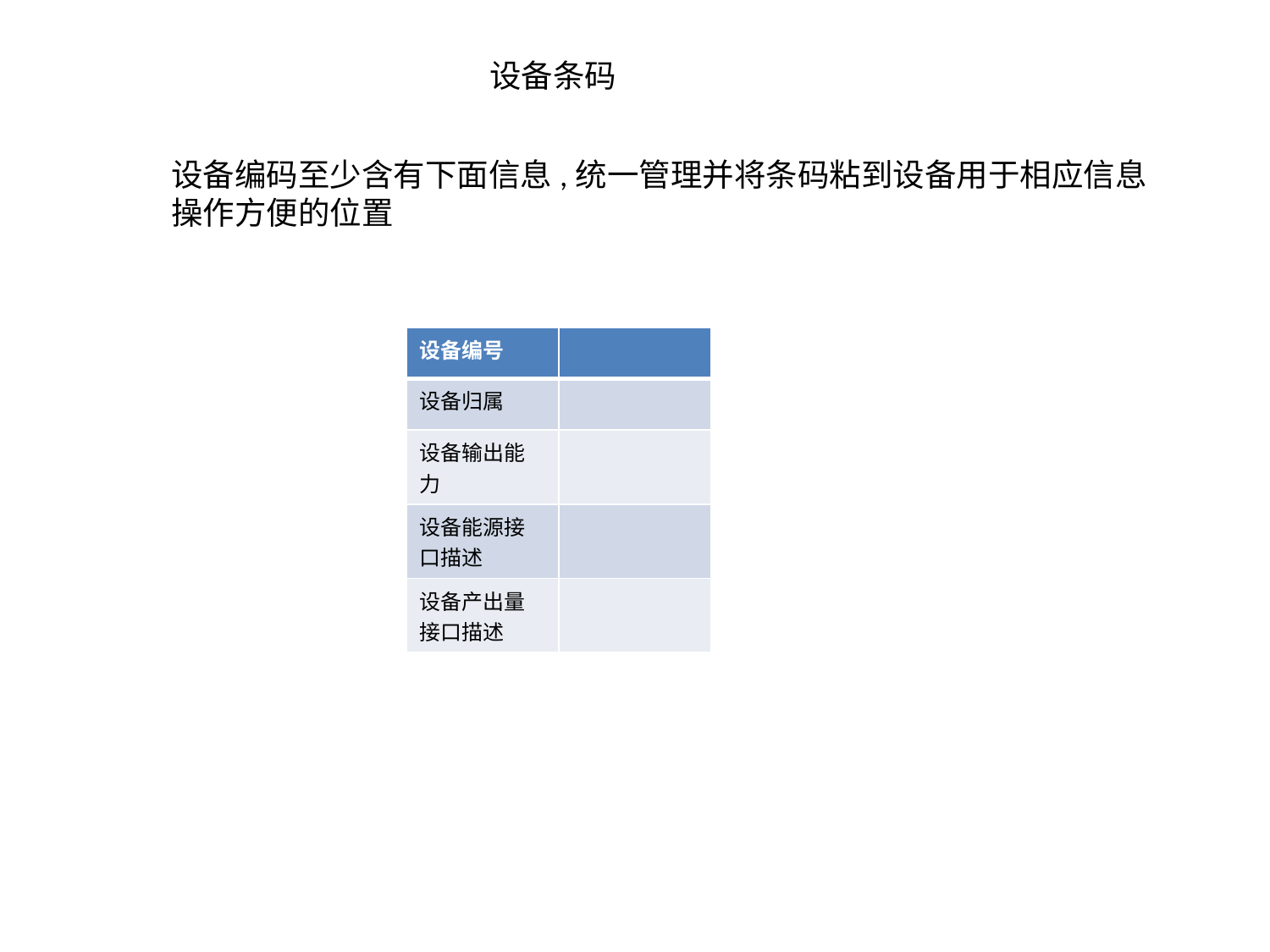

设备条码
设备编码至少含有下面信息,统一管理并将条码粘到设备用于相应信息操作方便的位置
| 设备编号 |  |
| --- | --- |
| 设备归属 |  |
| 设备输出能力 |  |
| 设备能源接口描述 |  |
| 设备产出量接口描述 |  |